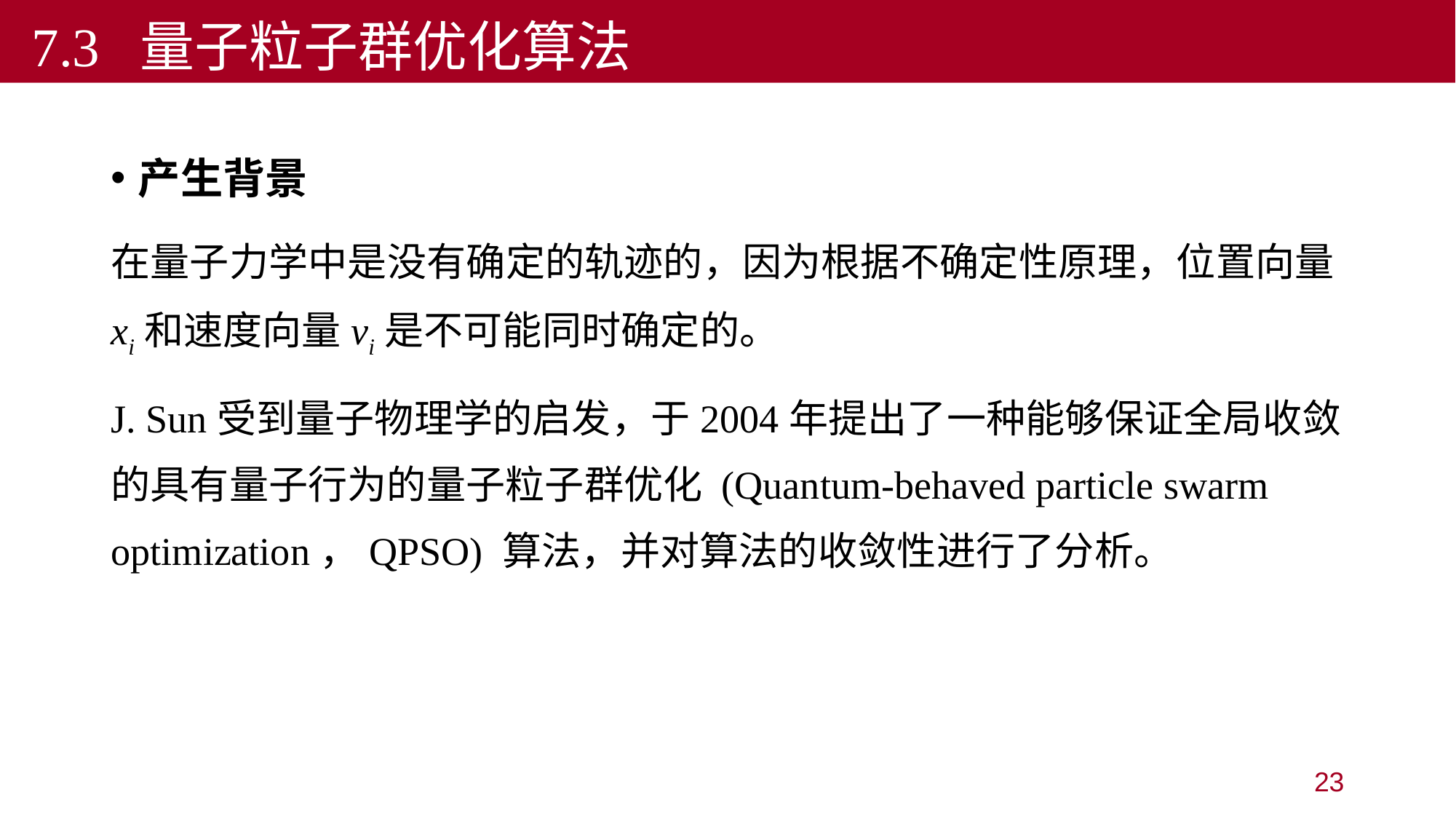

7.3  量子粒子群优化算法
产生背景
在量子力学中是没有确定的轨迹的，因为根据不确定性原理，位置向量xi和速度向量vi是不可能同时确定的。
J. Sun受到量子物理学的启发，于2004年提出了一种能够保证全局收敛的具有量子行为的量子粒子群优化 (Quantum-behaved particle swarm optimization，QPSO) 算法，并对算法的收敛性进行了分析。

23